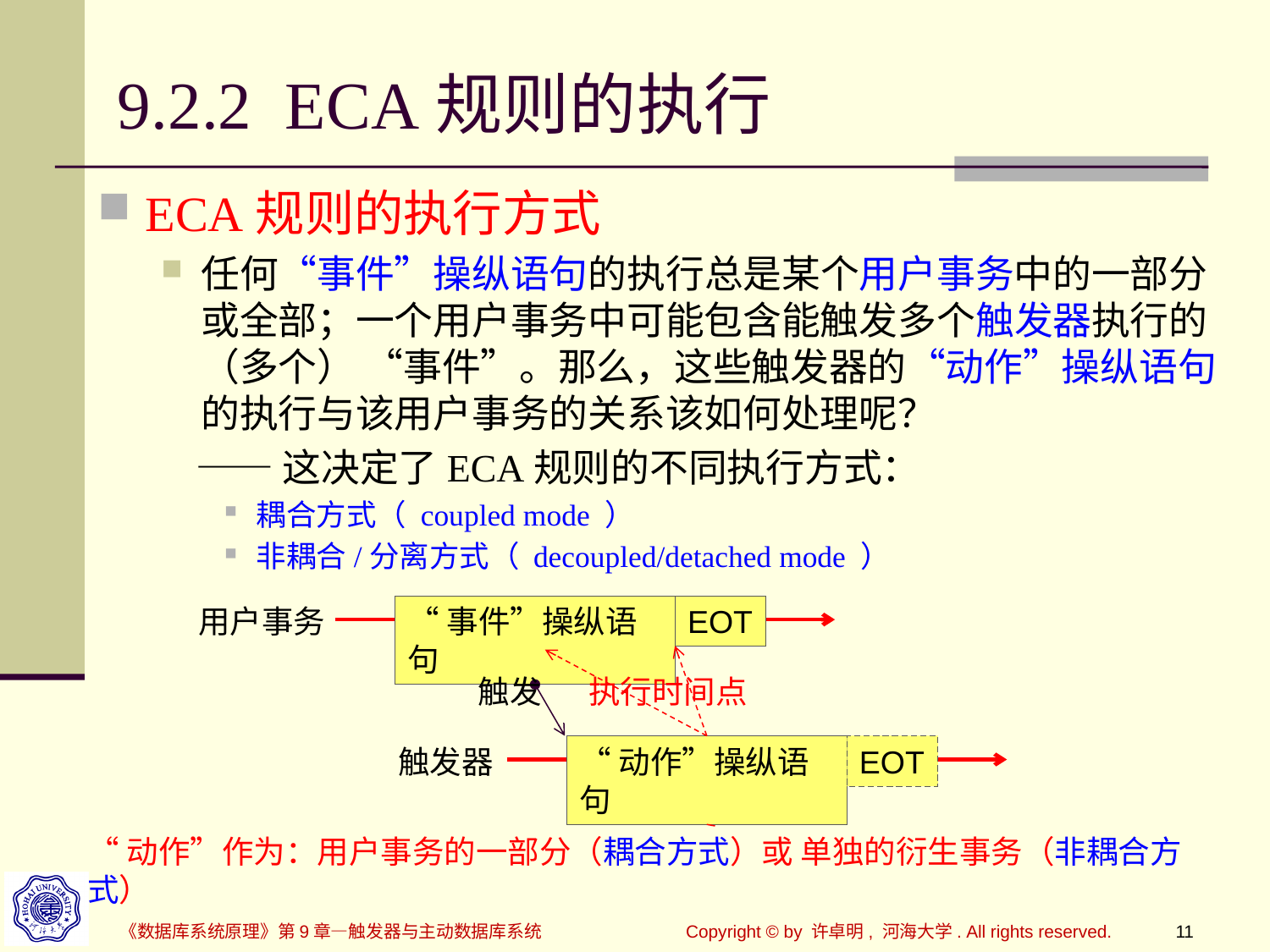

# 9.2.2  ECA规则的执行
ECA规则的执行方式
任何“事件”操纵语句的执行总是某个用户事务中的一部分或全部；一个用户事务中可能包含能触发多个触发器执行的（多个） “事件”。那么，这些触发器的“动作”操纵语句的执行与该用户事务的关系该如何处理呢？
    ——这决定了ECA规则的不同执行方式：
耦合方式（ coupled mode ）
非耦合/分离方式（ decoupled/detached mode ）

用户事务
“事件”操纵语句
EOT
触发
执行时间点
EOT
触发器
“动作”操纵语句
“动作”作为：用户事务的一部分（耦合方式）或 单独的衍生事务（非耦合方式）
《数据库系统原理》第9章—触发器与主动数据库系统
Copyright © by 许卓明, 河海大学. All rights reserved.
11